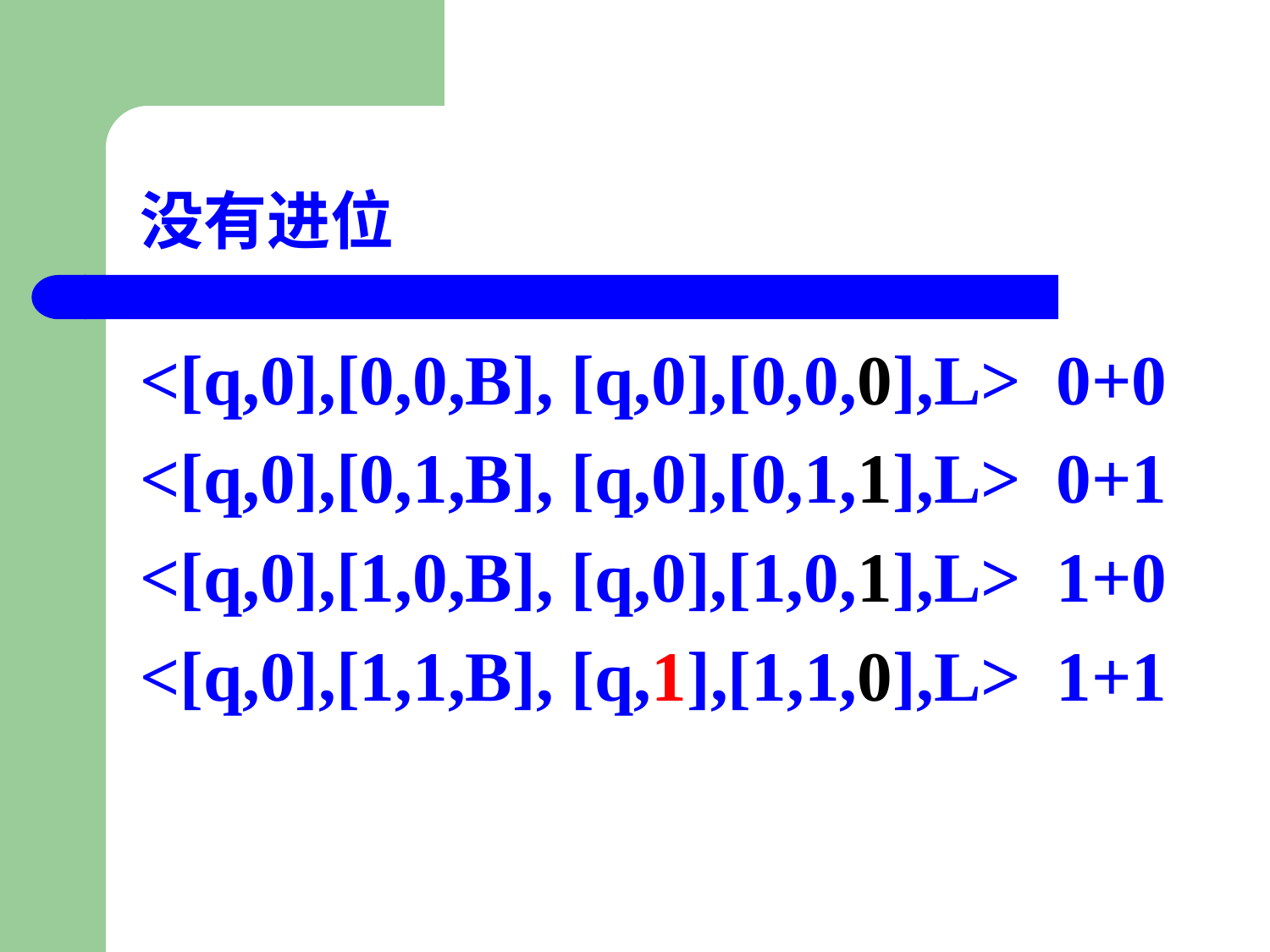

# 没有进位
<[q,0],[0,0,B], [q,0],[0,0,0],L>  0+0
<[q,0],[0,1,B], [q,0],[0,1,1],L>  0+1
<[q,0],[1,0,B], [q,0],[1,0,1],L>  1+0
<[q,0],[1,1,B], [q,1],[1,1,0],L>  1+1